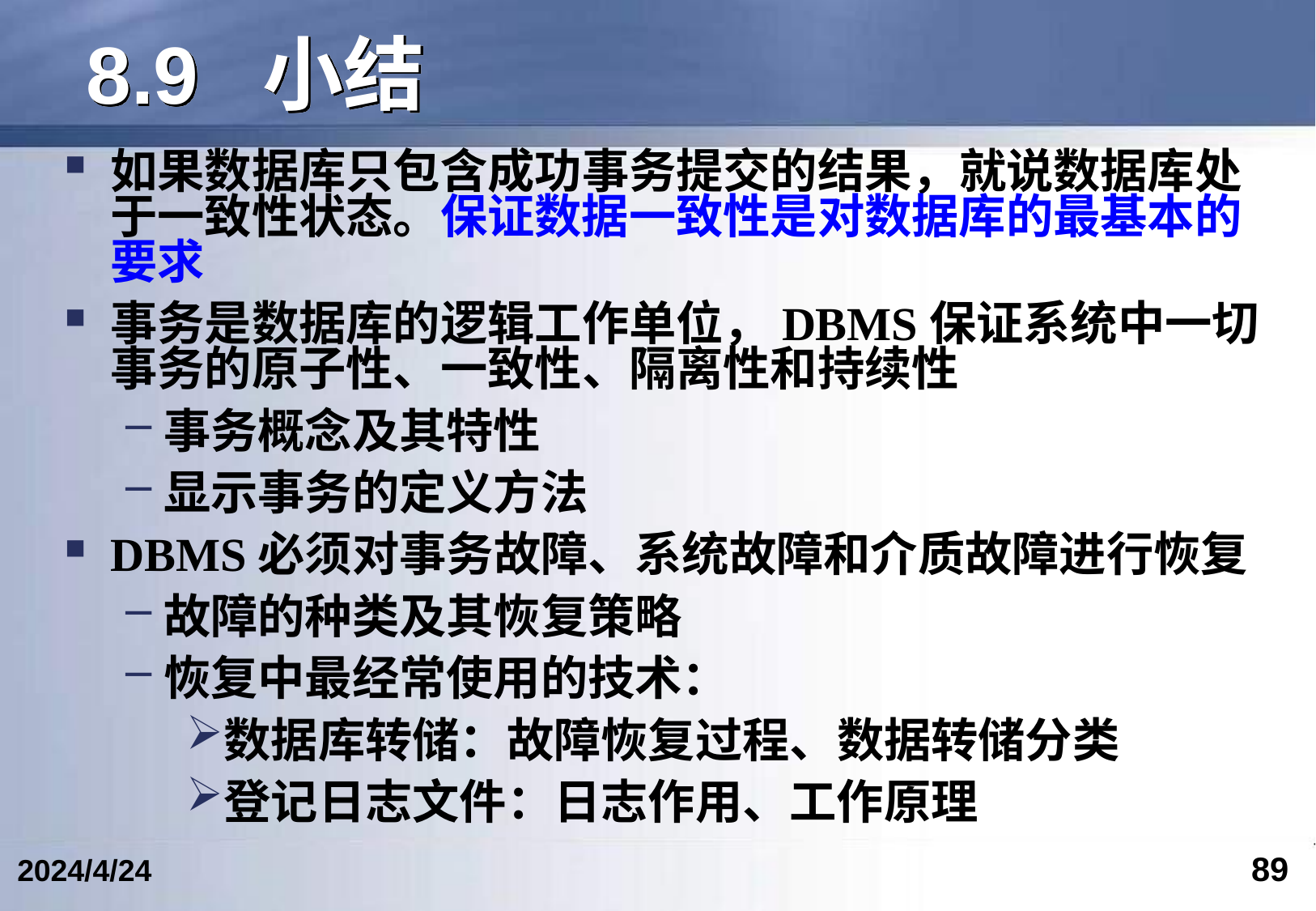

# 8.9  小结
如果数据库只包含成功事务提交的结果，就说数据库处于一致性状态。保证数据一致性是对数据库的最基本的要求
事务是数据库的逻辑工作单位，DBMS保证系统中一切事务的原子性、一致性、隔离性和持续性
事务概念及其特性
显示事务的定义方法
DBMS必须对事务故障、系统故障和介质故障进行恢复
故障的种类及其恢复策略
恢复中最经常使用的技术：
数据库转储：故障恢复过程、数据转储分类
登记日志文件：日志作用、工作原理
89
2024/4/24